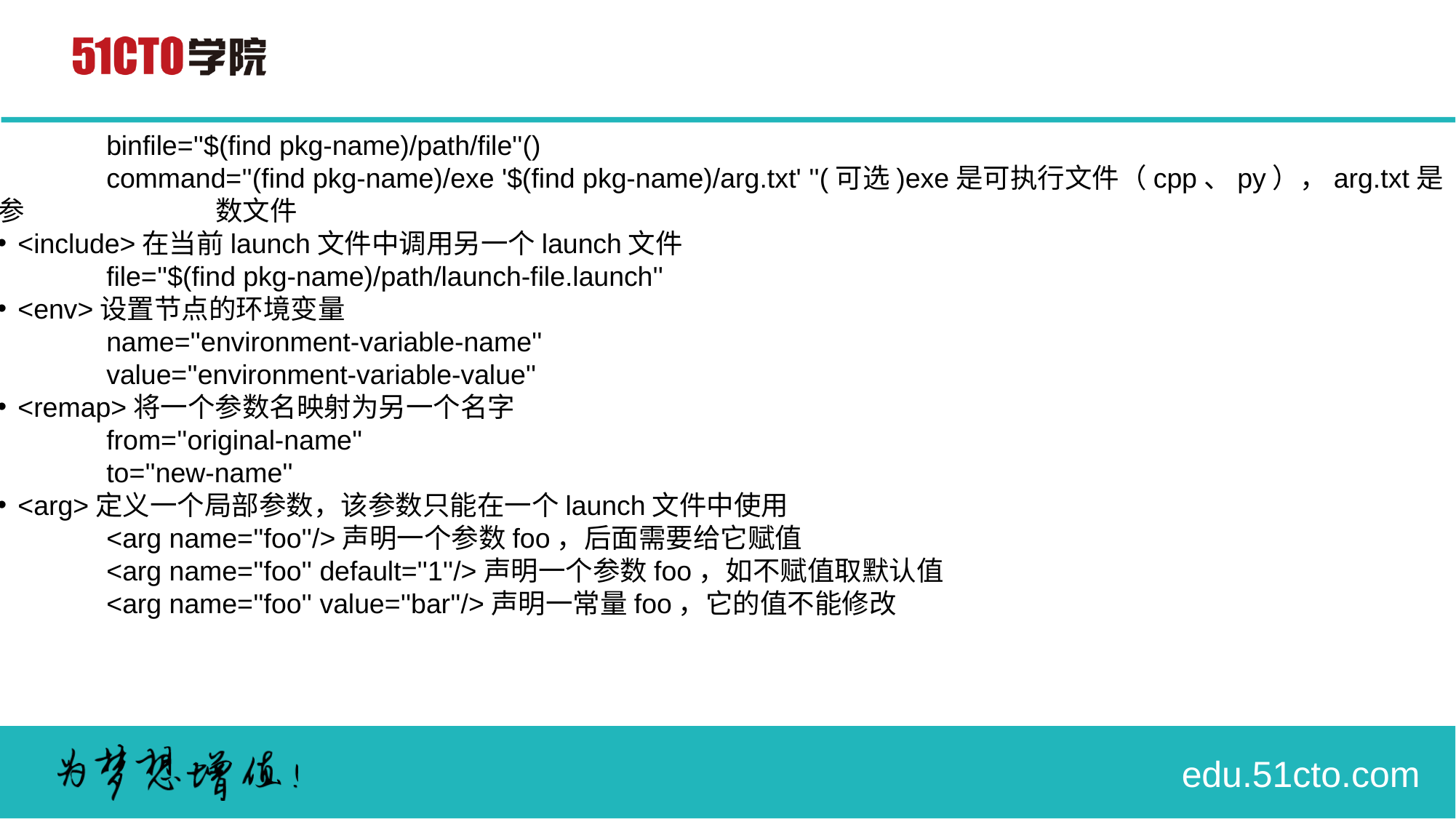

# binfile=''$(find pkg-name)/path/file''()
	command=''(find pkg-name)/exe '$(find pkg-name)/arg.txt' ''(可选)exe是可执行文件（cpp、py），arg.txt是参		数文件
<include>在当前launch文件中调用另一个launch文件
	file=''$(find pkg-name)/path/launch-file.launch''
<env>设置节点的环境变量
	name=''environment-variable-name''
	value=''environment-variable-value''
<remap>将一个参数名映射为另一个名字
	from=''original-name''
	to=''new-name''
<arg>定义一个局部参数，该参数只能在一个launch文件中使用
	<arg name=''foo''/>声明一个参数foo，后面需要给它赋值
	<arg name=''foo'' default=''1''/>声明一个参数foo，如不赋值取默认值
	<arg name=''foo'' value=''bar''/>声明一常量foo，它的值不能修改